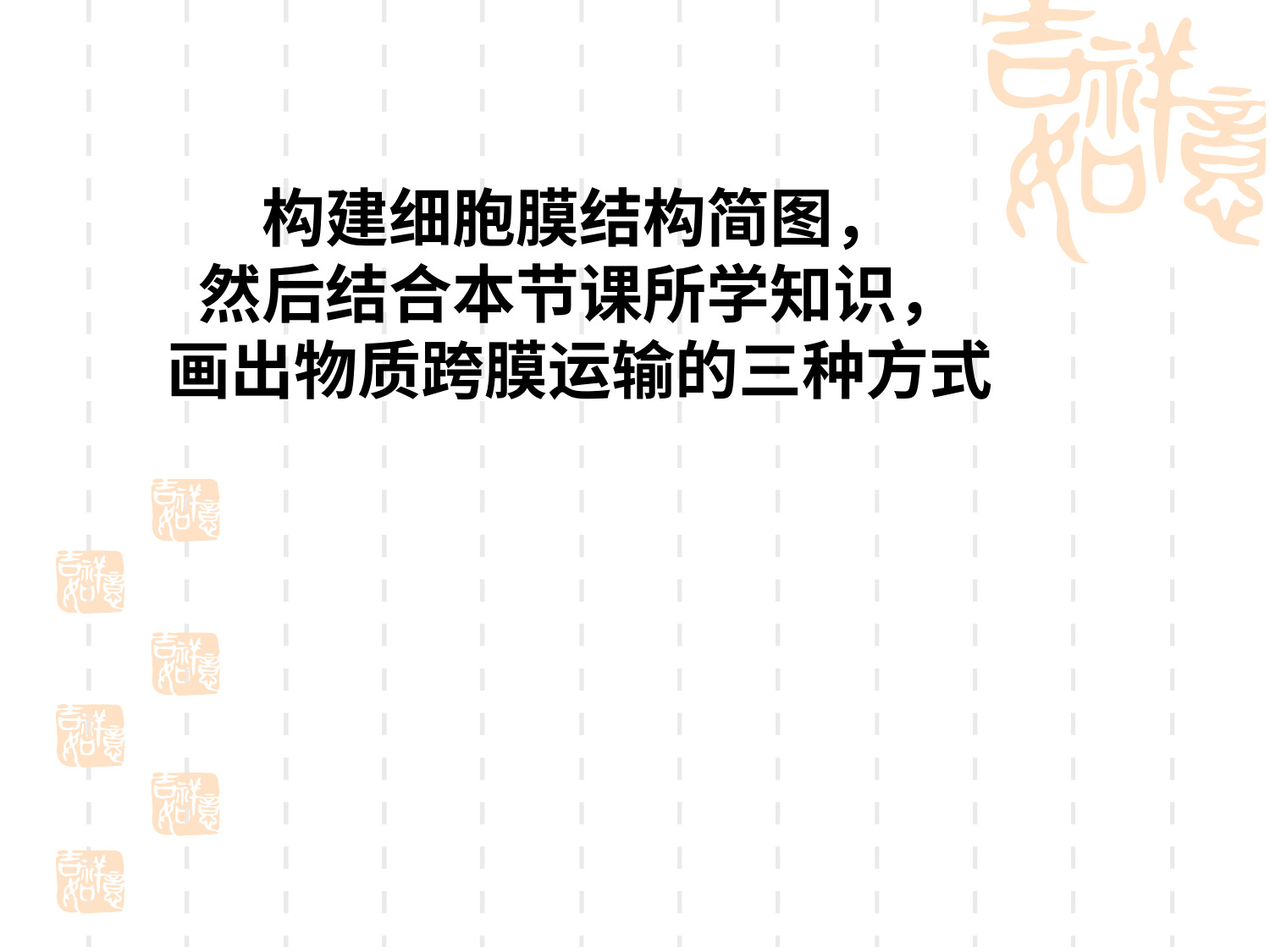

构建细胞膜结构简图，
然后结合本节课所学知识，
画出物质跨膜运输的三种方式